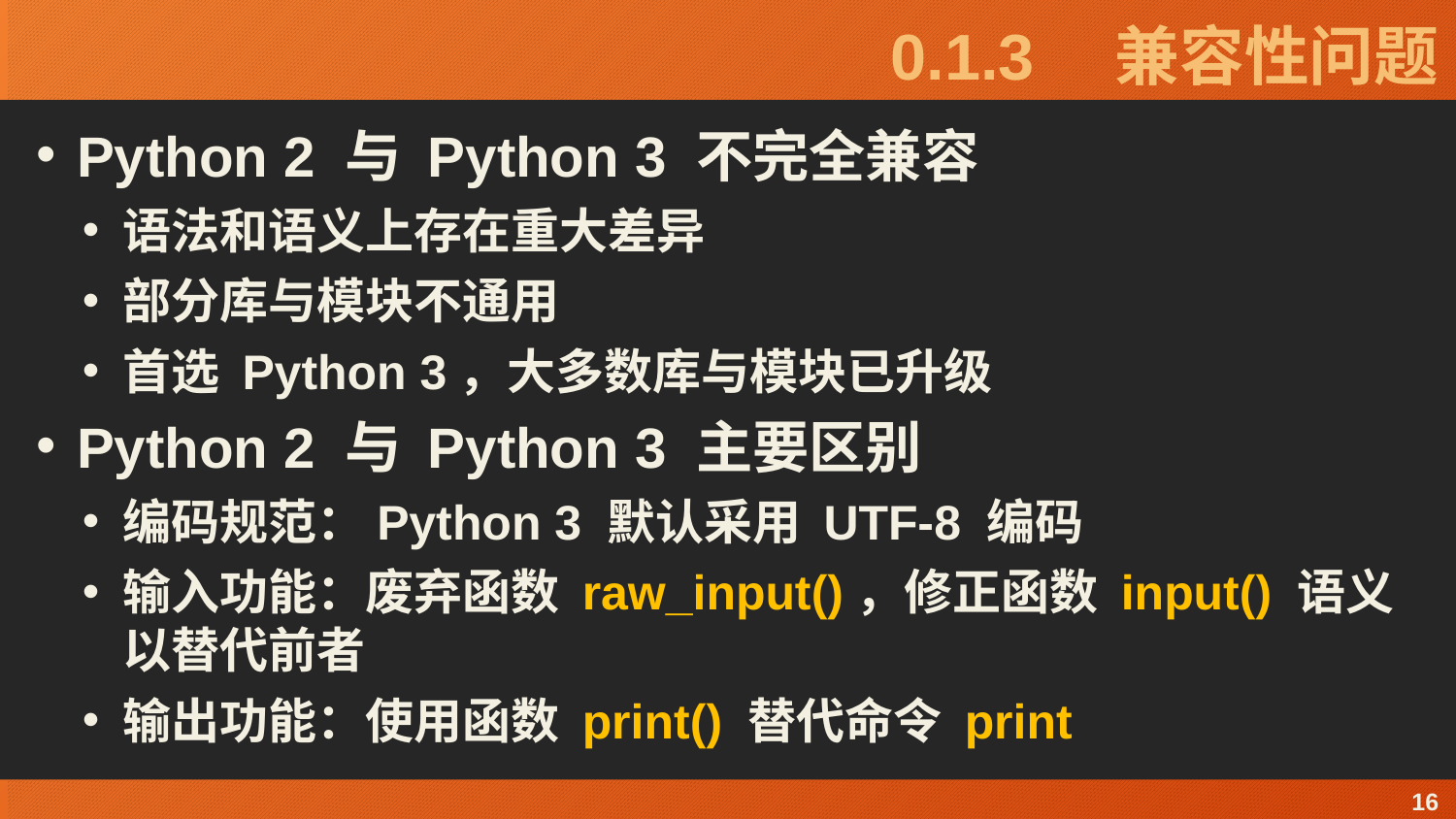

# 0.1.3　兼容性问题
Python 2 与 Python 3 不完全兼容
语法和语义上存在重大差异
部分库与模块不通用
首选 Python 3，大多数库与模块已升级
Python 2 与 Python 3 主要区别
编码规范：Python 3 默认采用 UTF-8 编码
输入功能：废弃函数 raw_input()，修正函数 input() 语义以替代前者
输出功能：使用函数 print() 替代命令 print
16